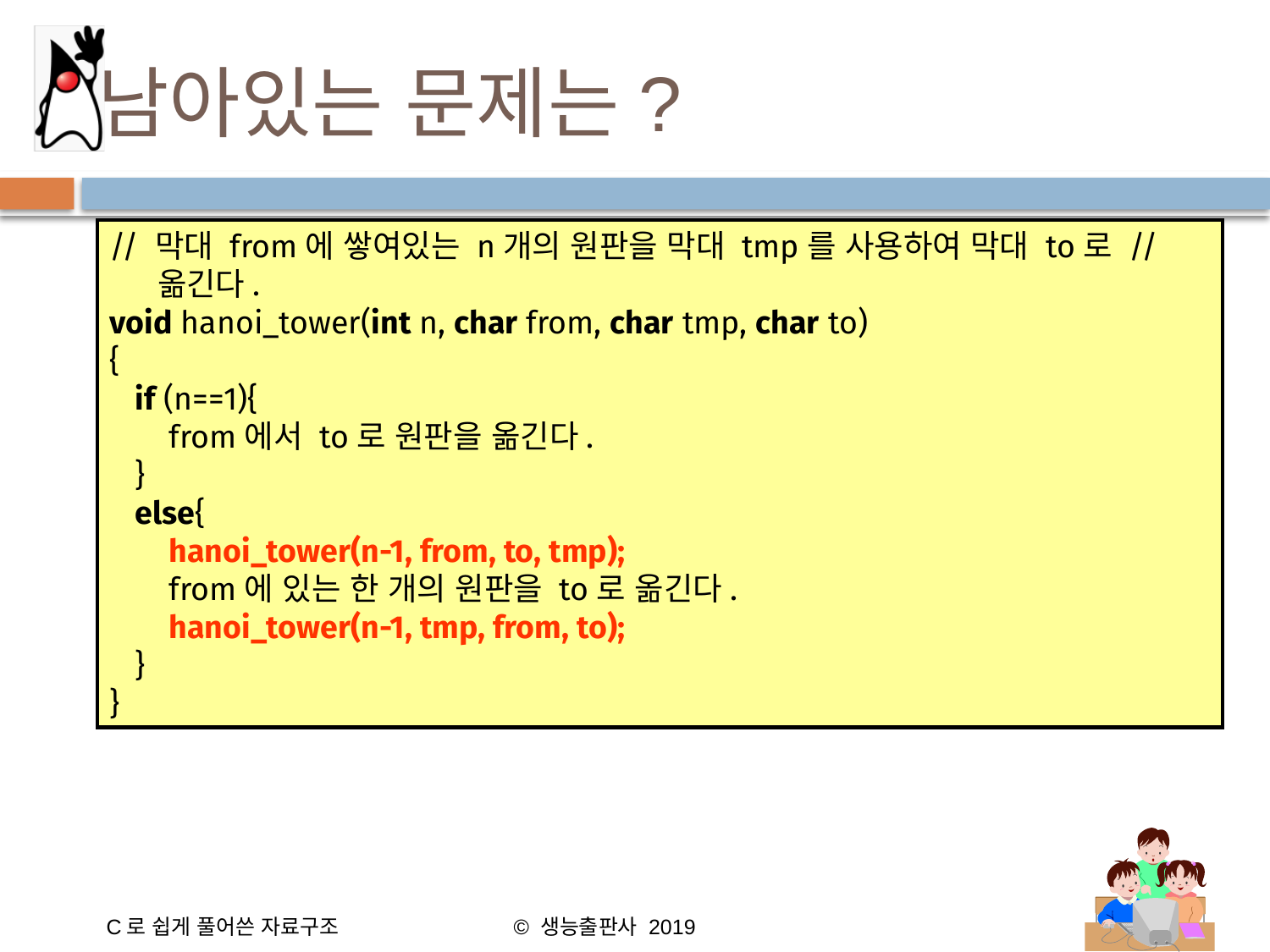

# 남아있는 문제는?
// 막대 from에 쌓여있는 n개의 원판을 막대 tmp를 사용하여 막대 to로 // 옮긴다.
void hanoi_tower(int n, char from, char tmp, char to)
{
   if (n==1){
       from에서 to로 원판을 옮긴다.
   }
   else{
       hanoi_tower(n-1, from, to, tmp);
       from에 있는 한 개의 원판을 to로 옮긴다.
       hanoi_tower(n-1, tmp, from, to);
   }
}